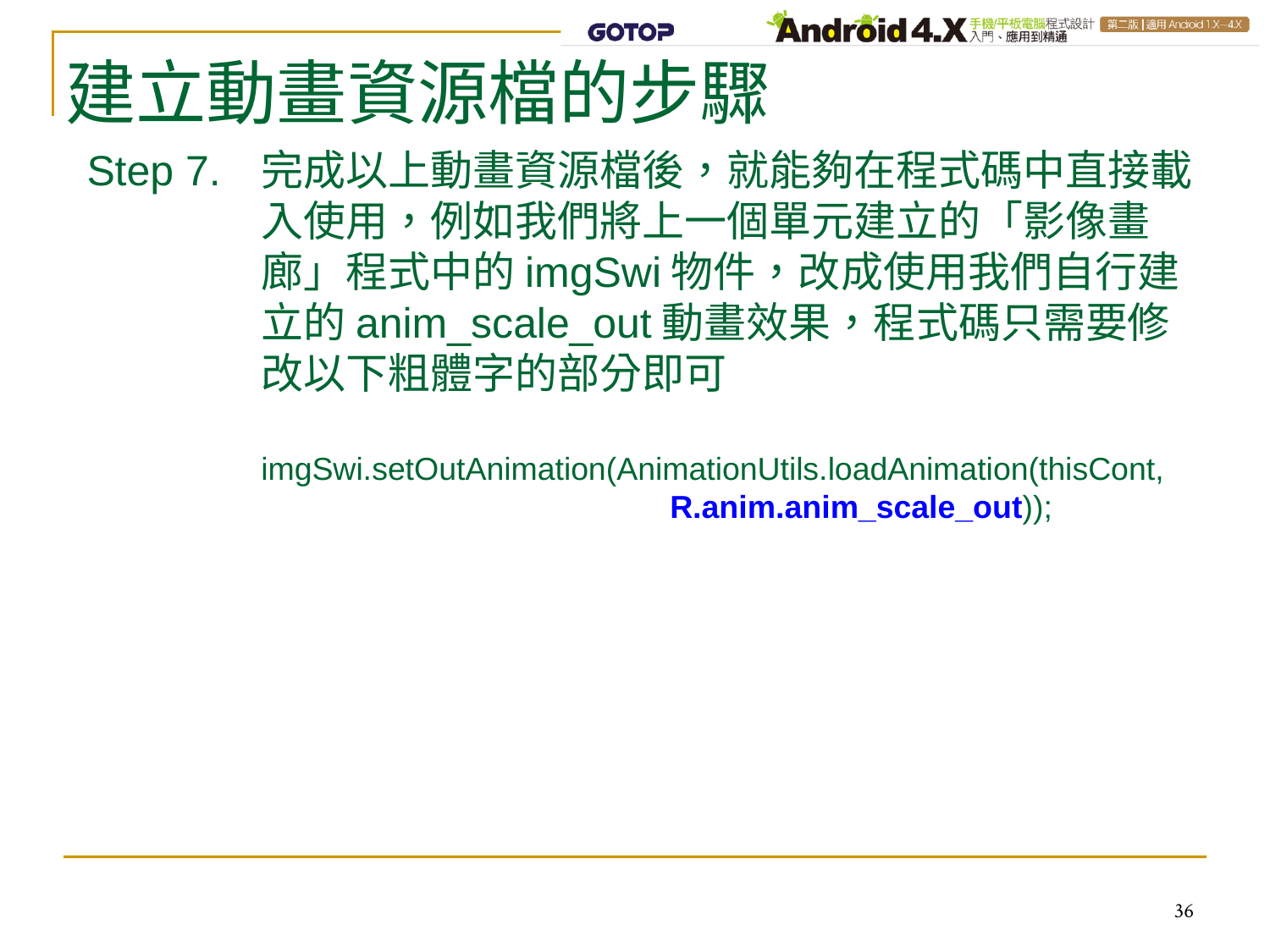

# 建立動畫資源檔的步驟
Step 7.	完成以上動畫資源檔後，就能夠在程式碼中直接載入使用，例如我們將上一個單元建立的「影像畫廊」程式中的imgSwi物件，改成使用我們自行建立的anim_scale_out動畫效果，程式碼只需要修改以下粗體字的部分即可
imgSwi.setOutAnimation(AnimationUtils.loadAnimation(thisCont,
                                              R.anim.anim_scale_out));
36